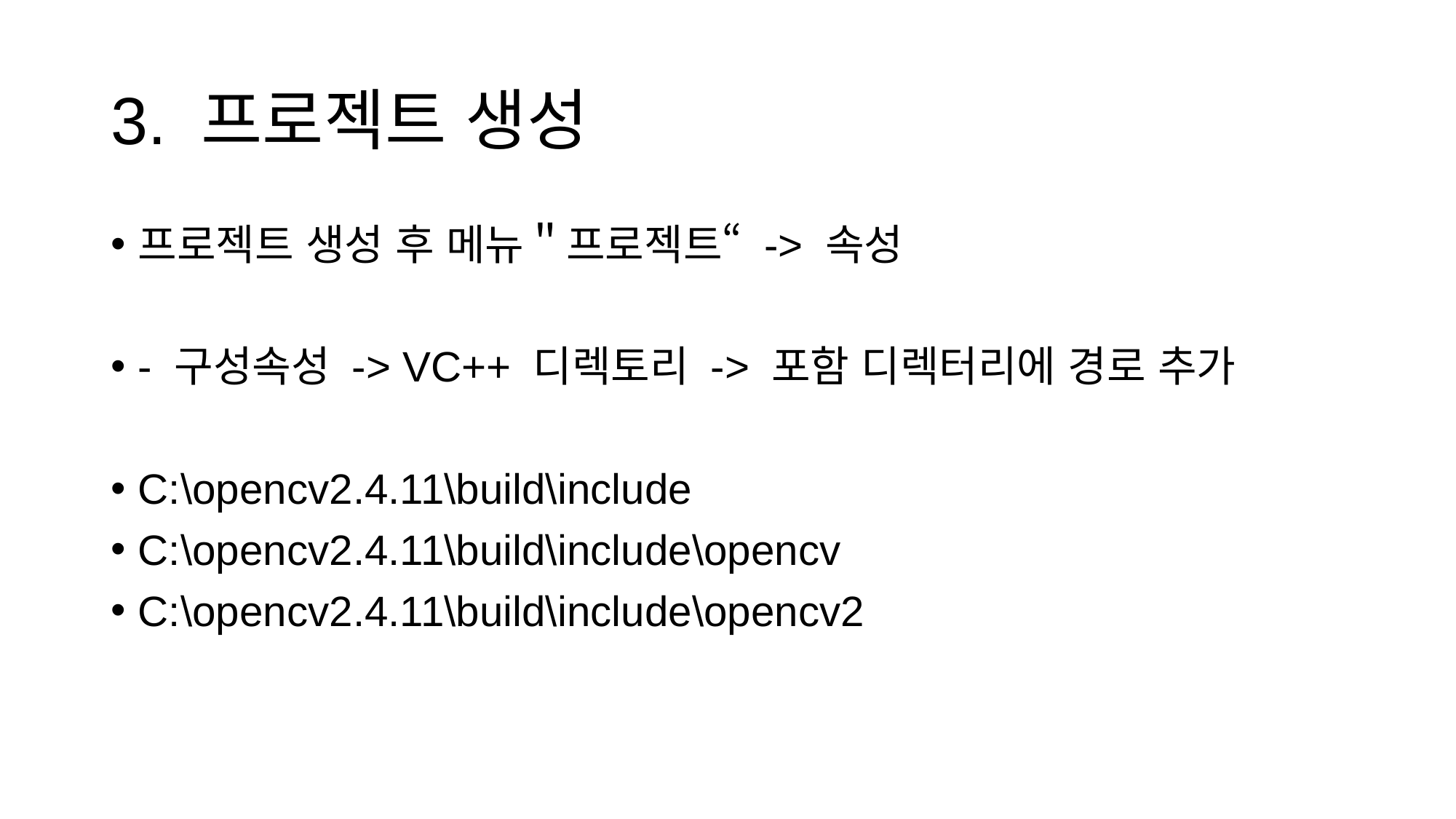

# 3. 프로젝트 생성
프로젝트 생성 후 메뉴＂프로젝트“ -> 속성

- 구성속성 -> VC++ 디렉토리 -> 포함 디렉터리에 경로 추가

C:\opencv2.4.11\build\include
C:\opencv2.4.11\build\include\opencv
C:\opencv2.4.11\build\include\opencv2